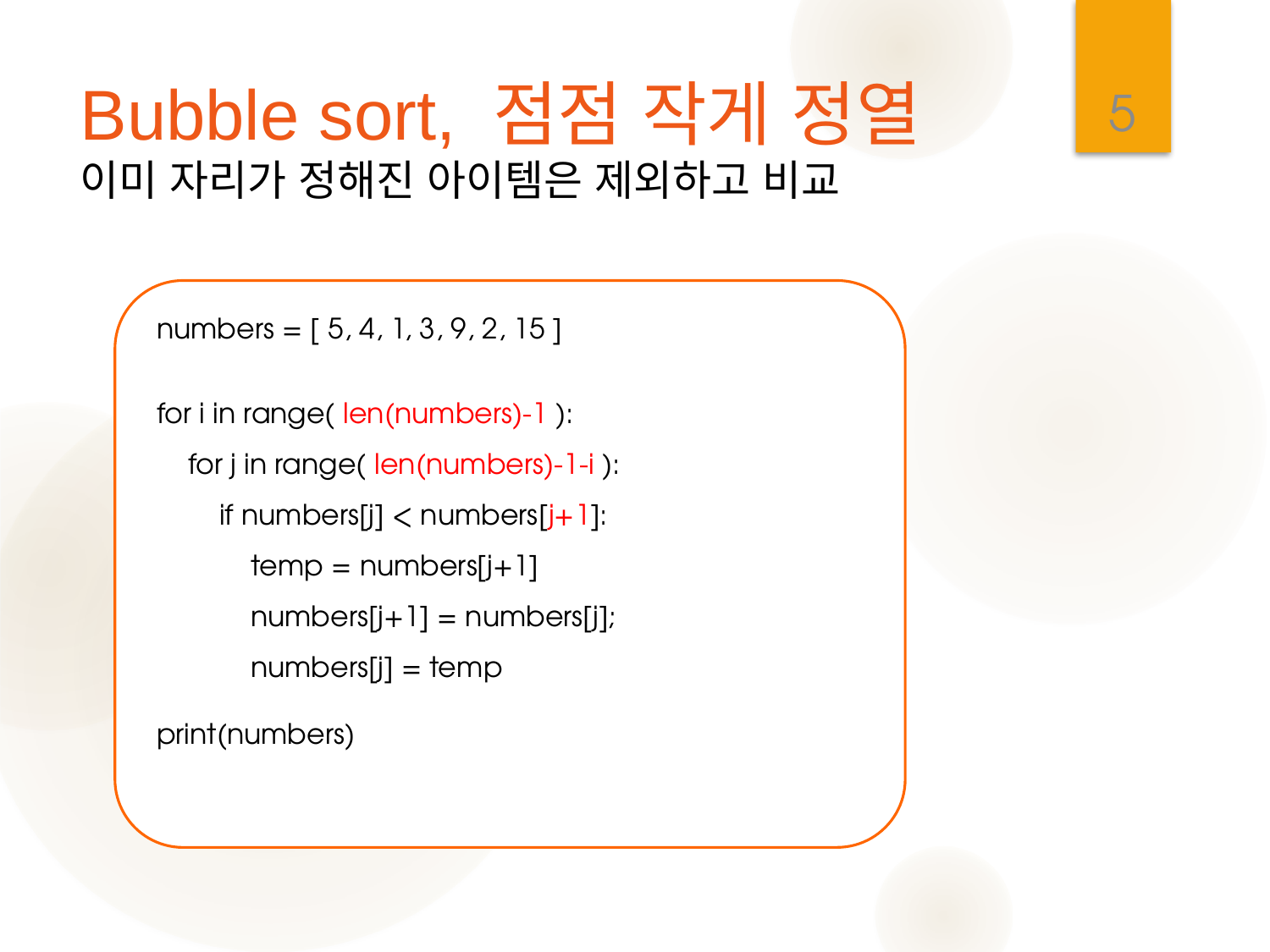

5
# Bubble sort, 점점 작게 정열 이미 자리가 정해진 아이템은 제외하고 비교

numbers = [ 5, 4, 1, 3, 9, 2, 15 ]

for i in range( len(numbers)-1 ):
    for j in range( len(numbers)-1-i ):
        if numbers[j] < numbers[j+1]:
            temp = numbers[j+1]
            numbers[j+1] = numbers[j];
            numbers[j] = temp

print(numbers)